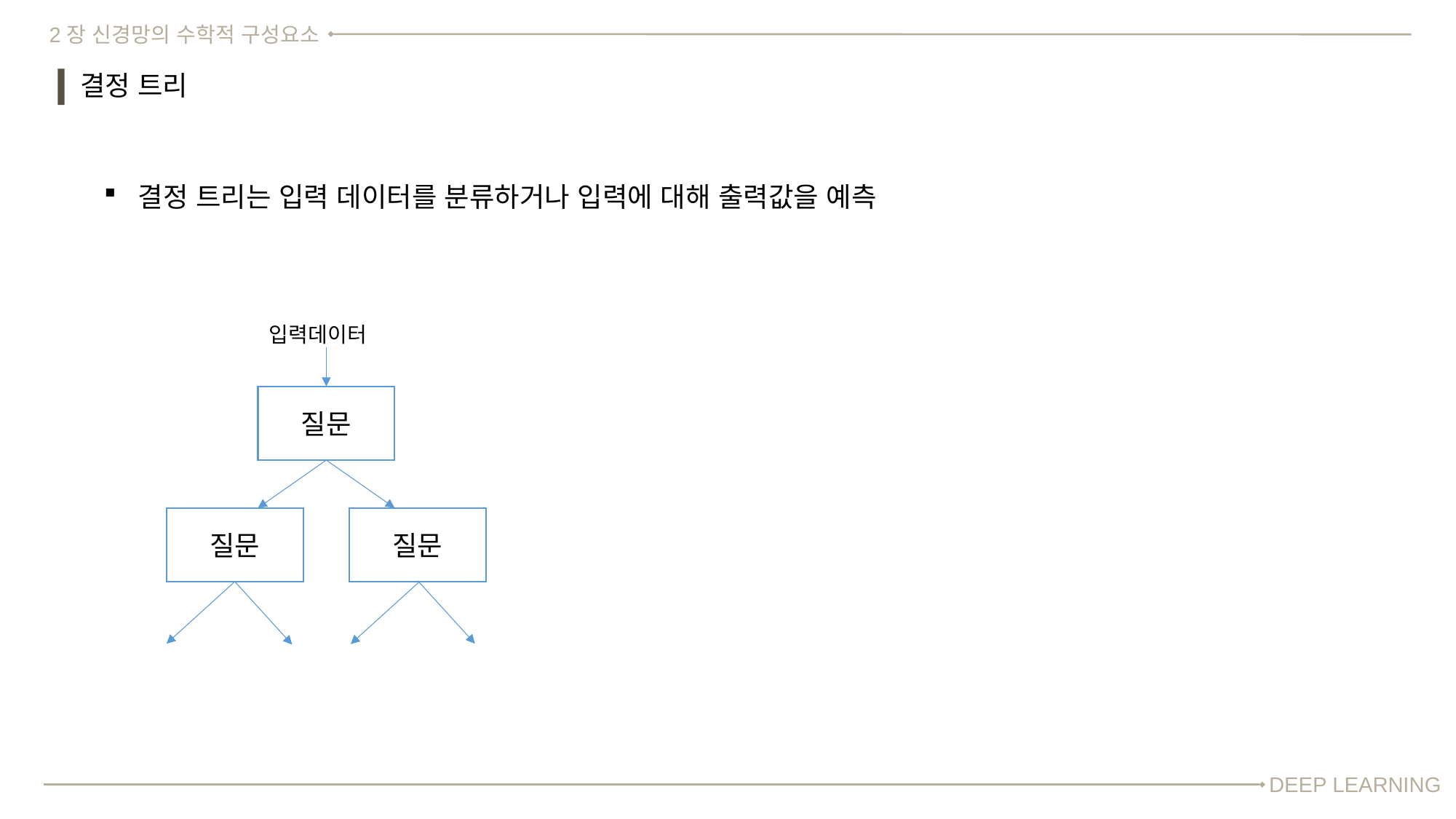

2장 신경망의 수학적 구성요소
결정 트리

결정 트리는 입력 데이터를 분류하거나 입력에 대해 출력값을 예측

입력데이터
질문
질문
질문
DEEP LEARNING